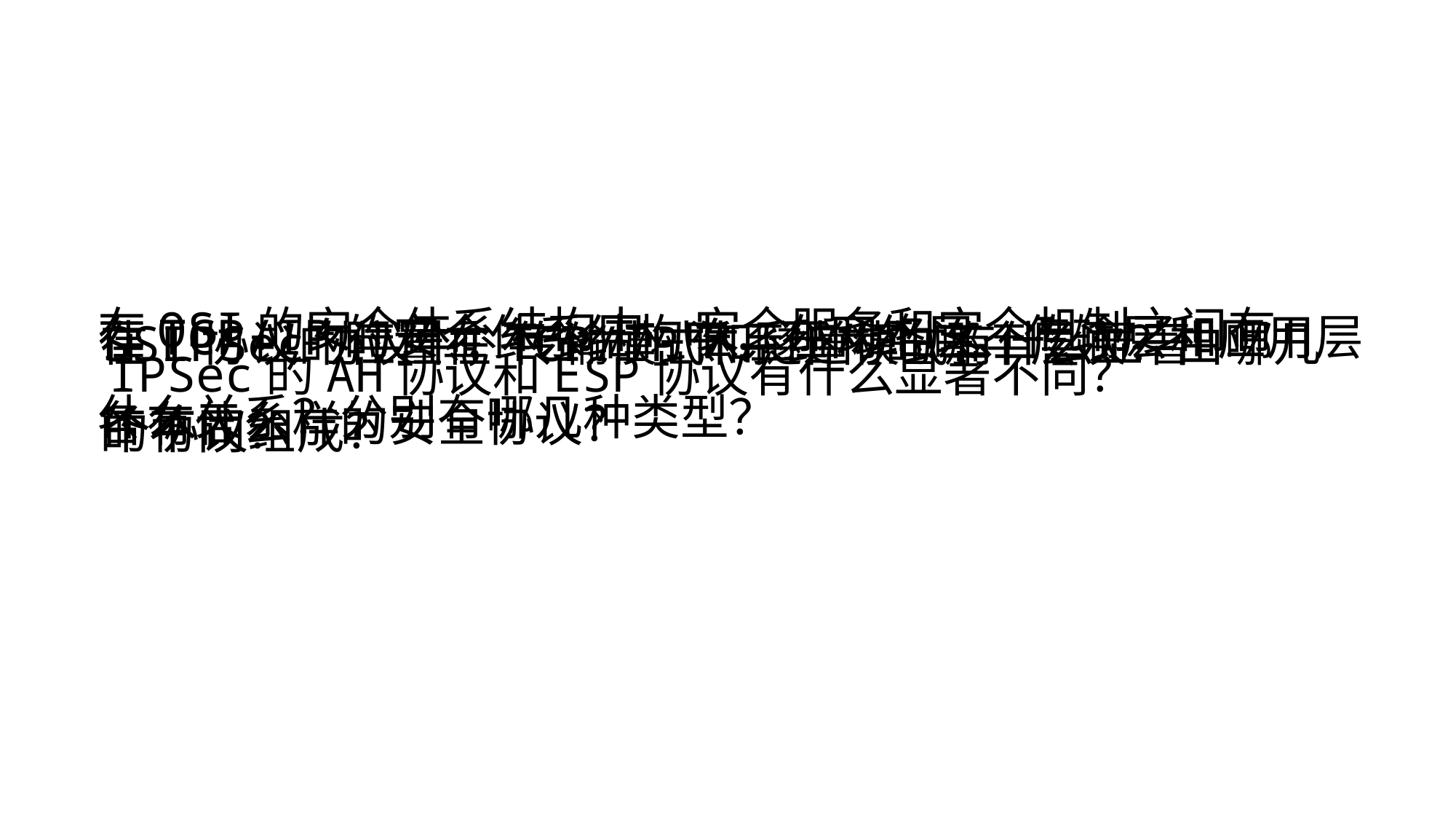

在OSI的安全体系结构中，安全服务和安全机制之间有什么关系？分别有哪几种类型？
在TCP/IP的安全体系结构中，在网络层、传输层和应用层各有什么样的安全协议？
在IPSec协议中，传输模式和隧道模式有什么显著的不同？
SSL协议的位置在TCP/IP体系结构的哪个层次？由哪几个协议组成？
IPSec的AH协议和ESP协议有什么显著不同？